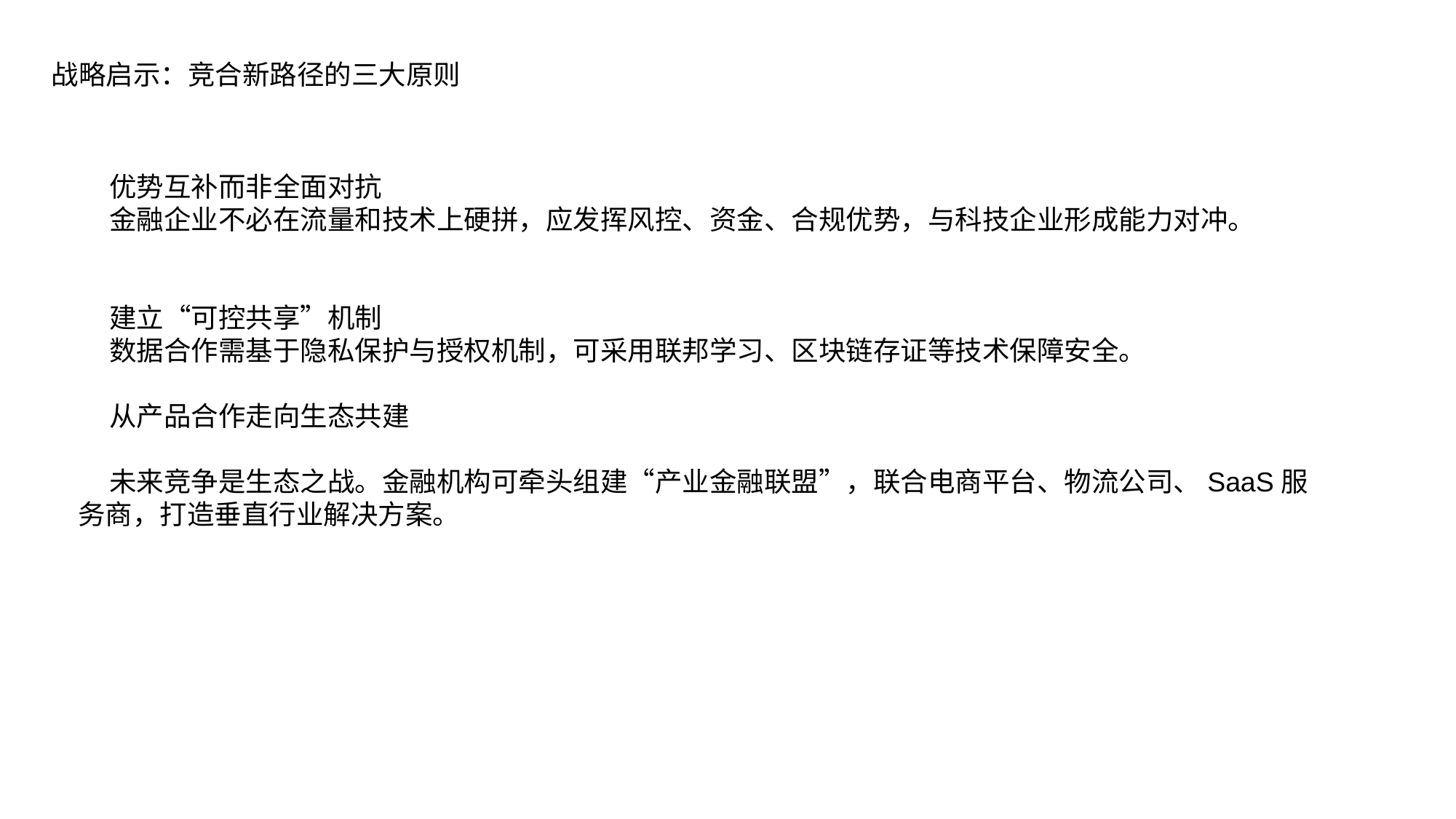

战略启示：竞合新路径的三大原则
    优势互补而非全面对抗
    金融企业不必在流量和技术上硬拼，应发挥风控、资金、合规优势，与科技企业形成能力对冲。

    建立“可控共享”机制
    数据合作需基于隐私保护与授权机制，可采用联邦学习、区块链存证等技术保障安全。

    从产品合作走向生态共建

    未来竞争是生态之战。金融机构可牵头组建“产业金融联盟”，联合电商平台、物流公司、SaaS服务商，打造垂直行业解决方案。